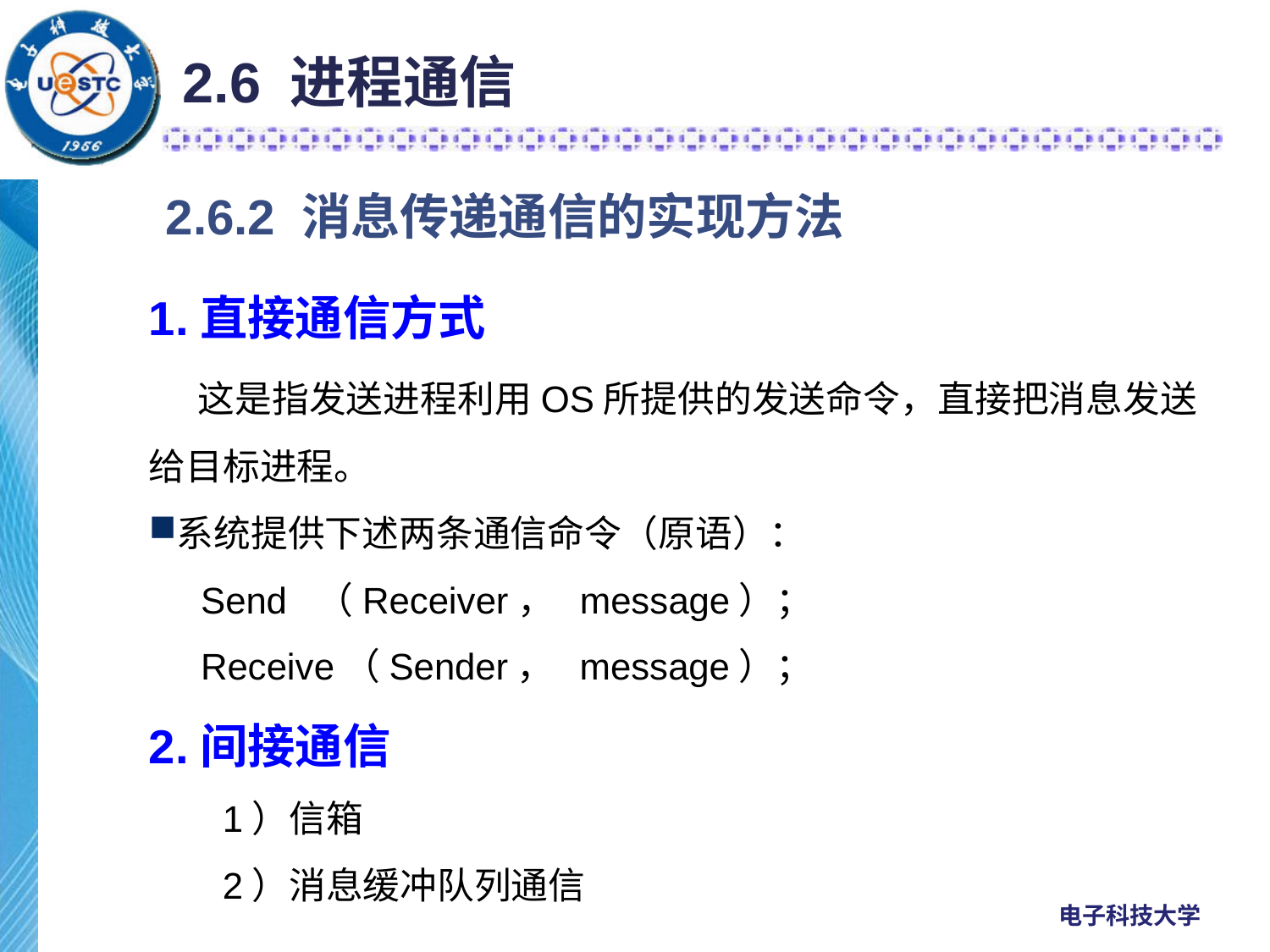

2.6 进程通信

2.6.2 消息传递通信的实现方法
1.直接通信方式
    这是指发送进程利用OS所提供的发送命令，直接把消息发送给目标进程。
系统提供下述两条通信命令（原语）：
     Send  （Receiver，  message）；
     Receive（Sender，  message）；
2.间接通信
 1）信箱
 2）消息缓冲队列通信